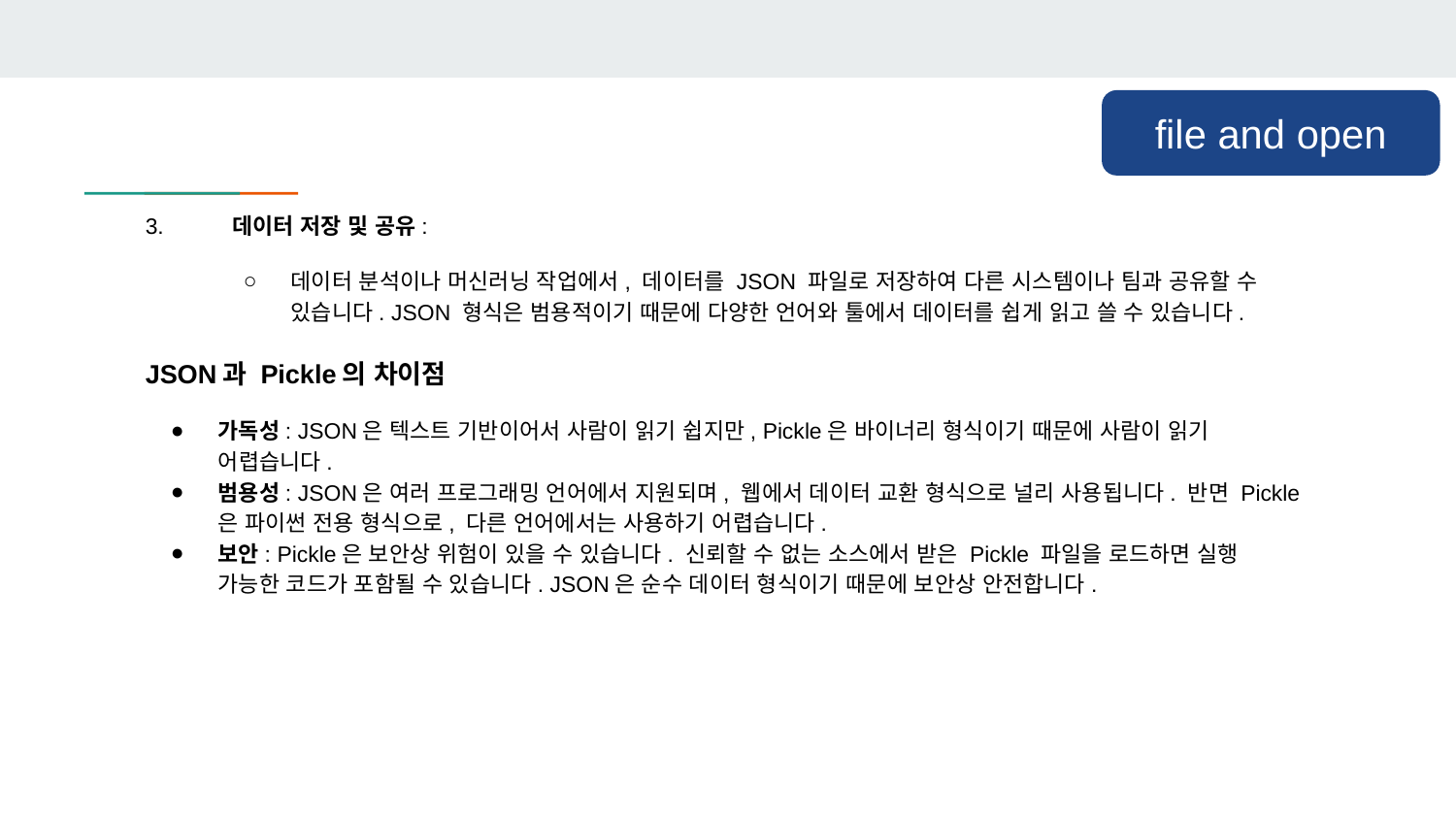

file and open
3.          데이터 저장 및 공유:
데이터 분석이나 머신러닝 작업에서, 데이터를 JSON 파일로 저장하여 다른 시스템이나 팀과 공유할 수 있습니다. JSON 형식은 범용적이기 때문에 다양한 언어와 툴에서 데이터를 쉽게 읽고 쓸 수 있습니다.
JSON과 Pickle의 차이점
가독성: JSON은 텍스트 기반이어서 사람이 읽기 쉽지만, Pickle은 바이너리 형식이기 때문에 사람이 읽기 어렵습니다.
범용성: JSON은 여러 프로그래밍 언어에서 지원되며, 웹에서 데이터 교환 형식으로 널리 사용됩니다. 반면 Pickle은 파이썬 전용 형식으로, 다른 언어에서는 사용하기 어렵습니다.
보안: Pickle은 보안상 위험이 있을 수 있습니다. 신뢰할 수 없는 소스에서 받은 Pickle 파일을 로드하면 실행 가능한 코드가 포함될 수 있습니다. JSON은 순수 데이터 형식이기 때문에 보안상 안전합니다.